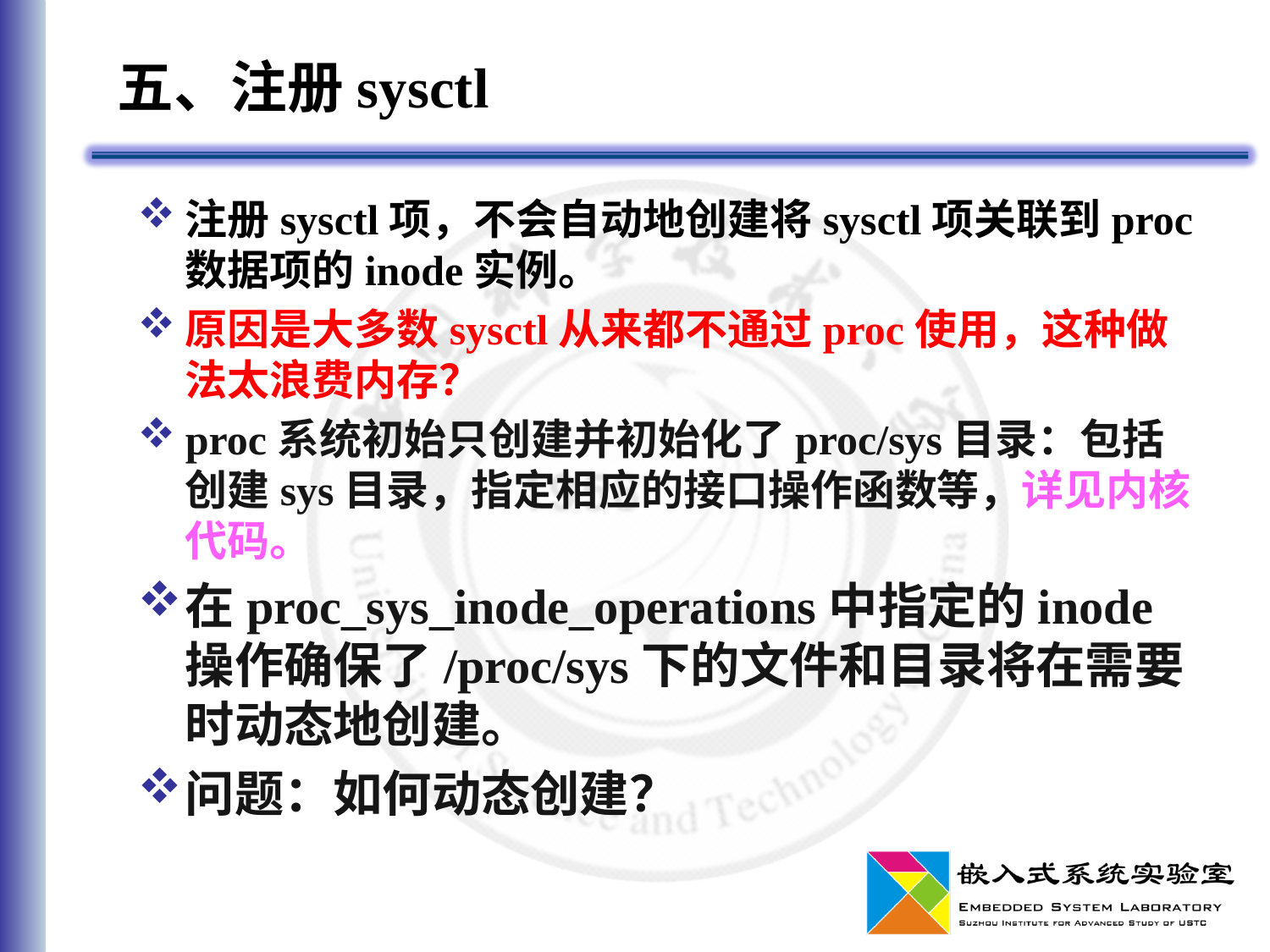

# 五、注册sysctl
注册sysctl项，不会自动地创建将sysctl项关联到proc数据项的inode实例。
原因是大多数sysctl从来都不通过proc使用，这种做法太浪费内存？
proc系统初始只创建并初始化了proc/sys目录：包括创建sys目录，指定相应的接口操作函数等，详见内核代码。
在proc_sys_inode_operations中指定的inode操作确保了/proc/sys下的文件和目录将在需要时动态地创建。
问题：如何动态创建？